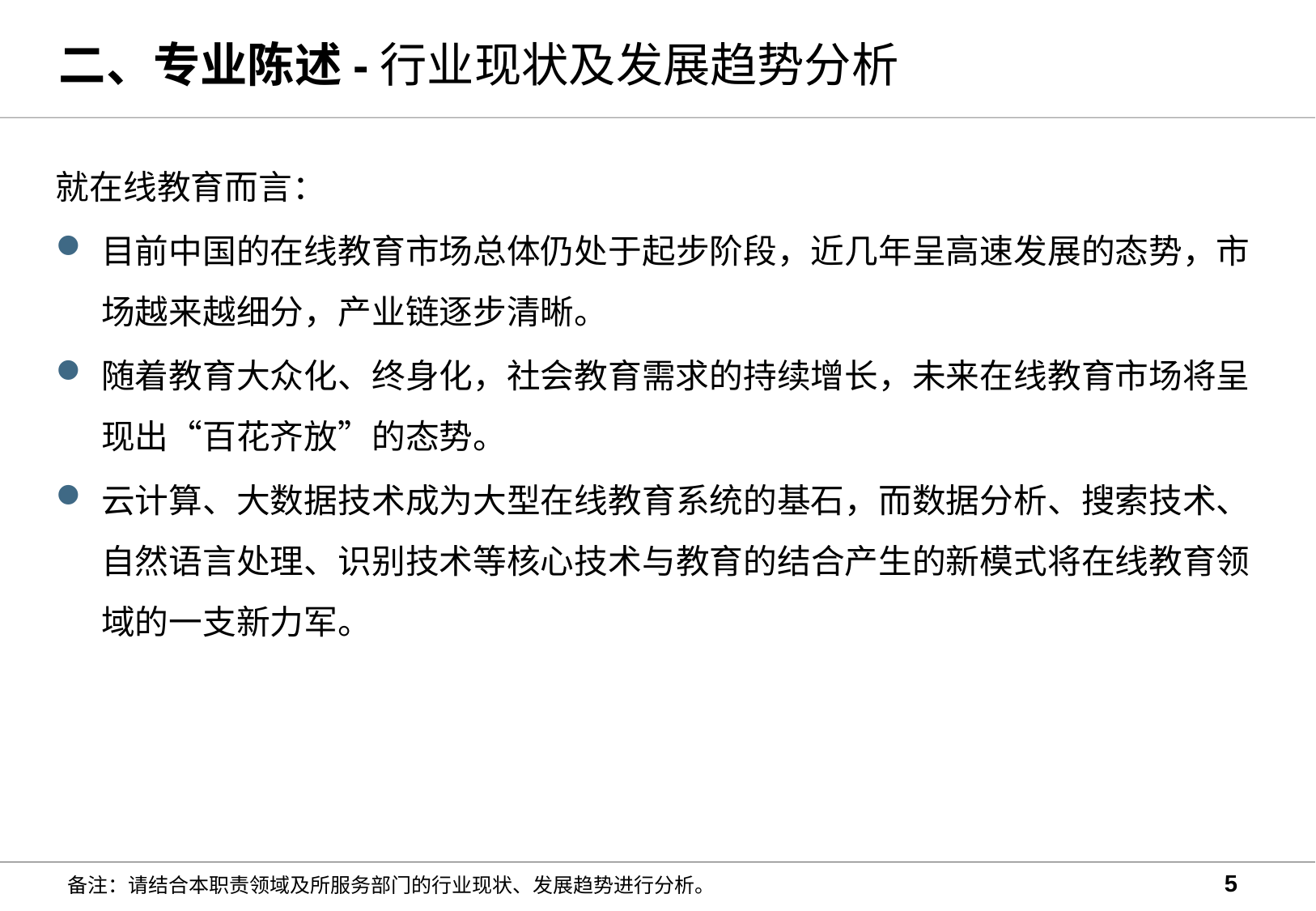

# 二、专业陈述-行业现状及发展趋势分析
就在线教育而言：
目前中国的在线教育市场总体仍处于起步阶段，近几年呈高速发展的态势，市场越来越细分，产业链逐步清晰。
随着教育大众化、终身化，社会教育需求的持续增长，未来在线教育市场将呈现出“百花齐放”的态势。
云计算、大数据技术成为大型在线教育系统的基石，而数据分析、搜索技术、自然语言处理、识别技术等核心技术与教育的结合产生的新模式将在线教育领域的一支新力军。

5
备注：请结合本职责领域及所服务部门的行业现状、发展趋势进行分析。